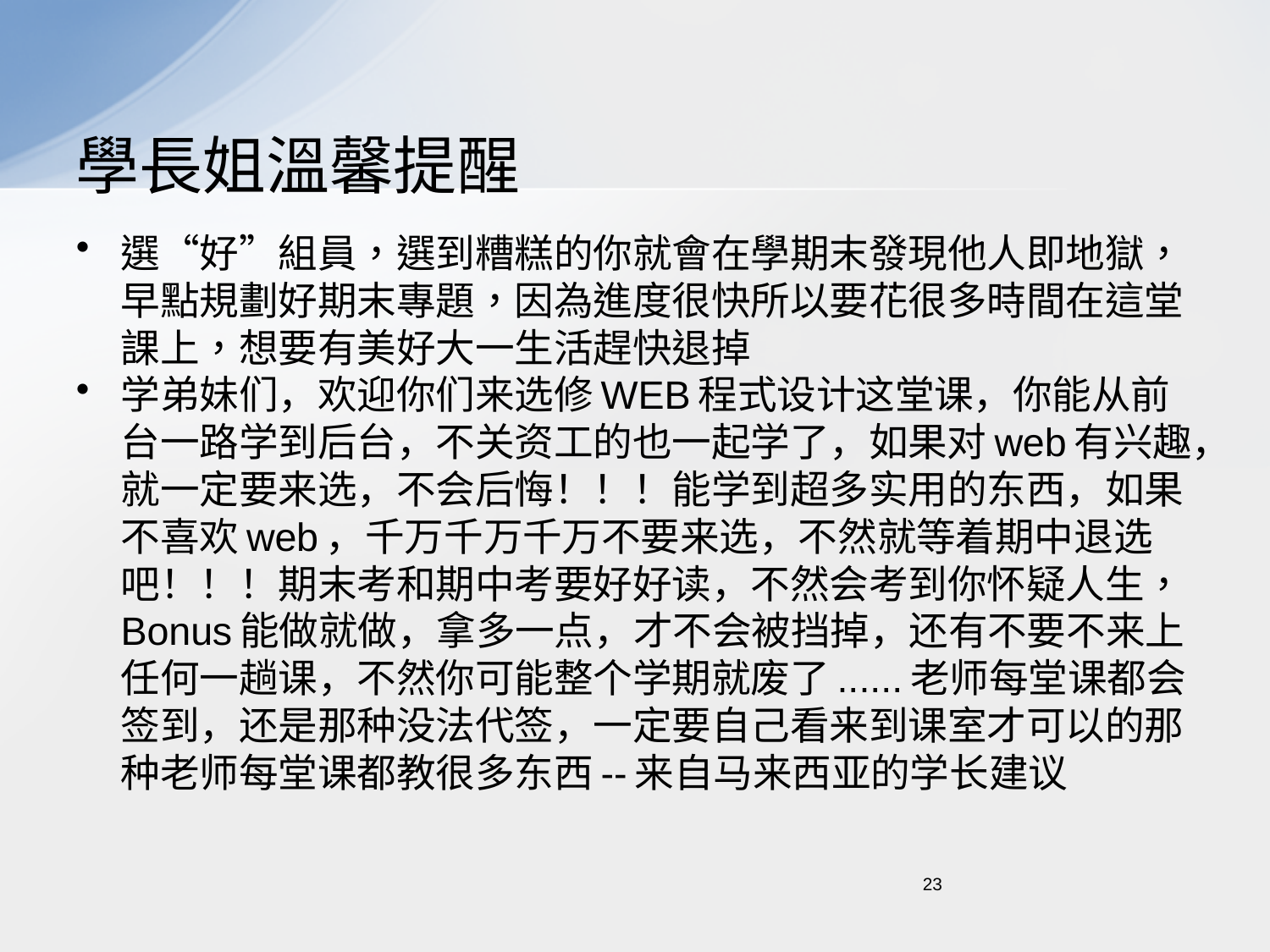

# 學長姐溫馨提醒
選“好”組員，選到糟糕的你就會在學期末發現他人即地獄，早點規劃好期末專題，因為進度很快所以要花很多時間在這堂課上，想要有美好大一生活趕快退掉
学弟妹们，欢迎你们来选修WEB程式设计这堂课，你能从前台一路学到后台，不关资工的也一起学了，如果对web有兴趣，就一定要来选，不会后悔！！！能学到超多实用的东西，如果不喜欢web，千万千万千万不要来选，不然就等着期中退选吧！！！期末考和期中考要好好读，不然会考到你怀疑人生，Bonus能做就做，拿多一点，才不会被挡掉，还有不要不来上任何一趟课，不然你可能整个学期就废了......老师每堂课都会签到，还是那种没法代签，一定要自己看来到课室才可以的那种老师每堂课都教很多东西--来自马来西亚的学长建议

23